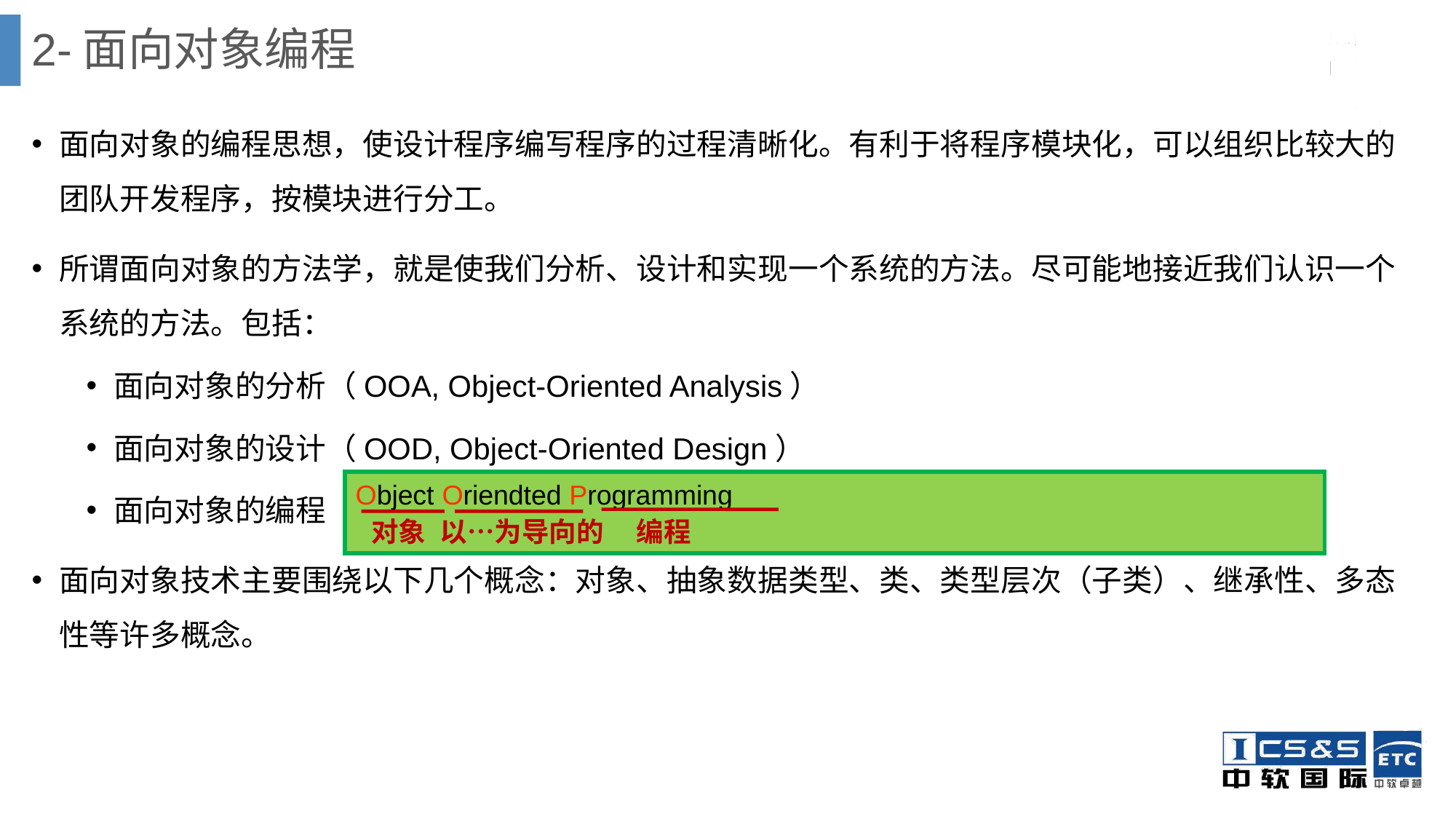

# 2-面向对象编程
面向对象的编程思想，使设计程序编写程序的过程清晰化。有利于将程序模块化，可以组织比较大的团队开发程序，按模块进行分工。
所谓面向对象的方法学，就是使我们分析、设计和实现一个系统的方法。尽可能地接近我们认识一个系统的方法。包括：
面向对象的分析（OOA, Object-Oriented Analysis）
面向对象的设计（OOD, Object-Oriented Design）
面向对象的编程
面向对象技术主要围绕以下几个概念：对象、抽象数据类型、类、类型层次（子类）、继承性、多态性等许多概念。

Object Oriendted Programming
编程
以…为导向的
对象